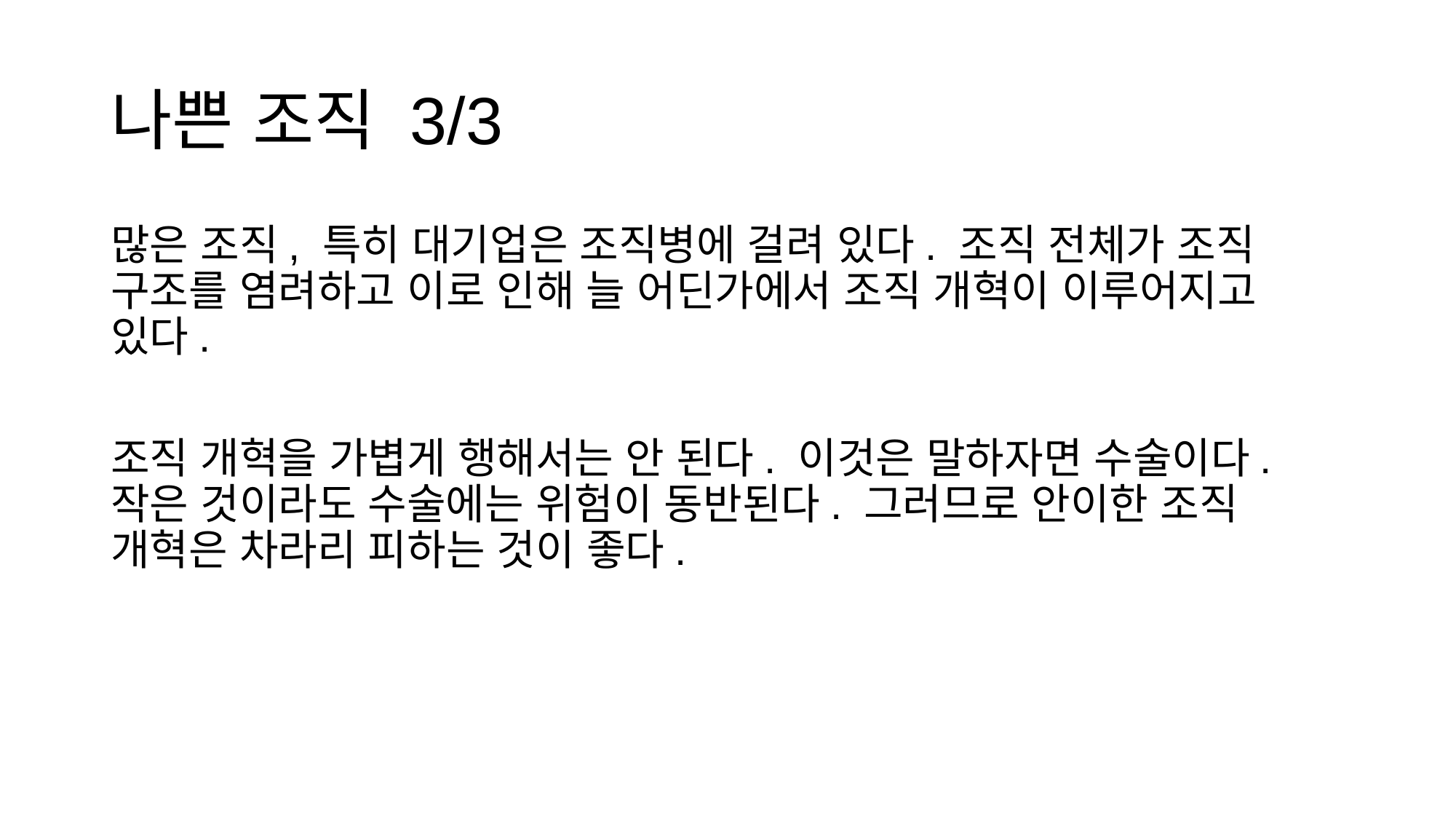

# 나쁜 조직 3/3
많은 조직, 특히 대기업은 조직병에 걸려 있다. 조직 전체가 조직 구조를 염려하고 이로 인해 늘 어딘가에서 조직 개혁이 이루어지고 있다.

조직 개혁을 가볍게 행해서는 안 된다. 이것은 말하자면 수술이다. 작은 것이라도 수술에는 위험이 동반된다. 그러므로 안이한 조직 개혁은 차라리 피하는 것이 좋다.